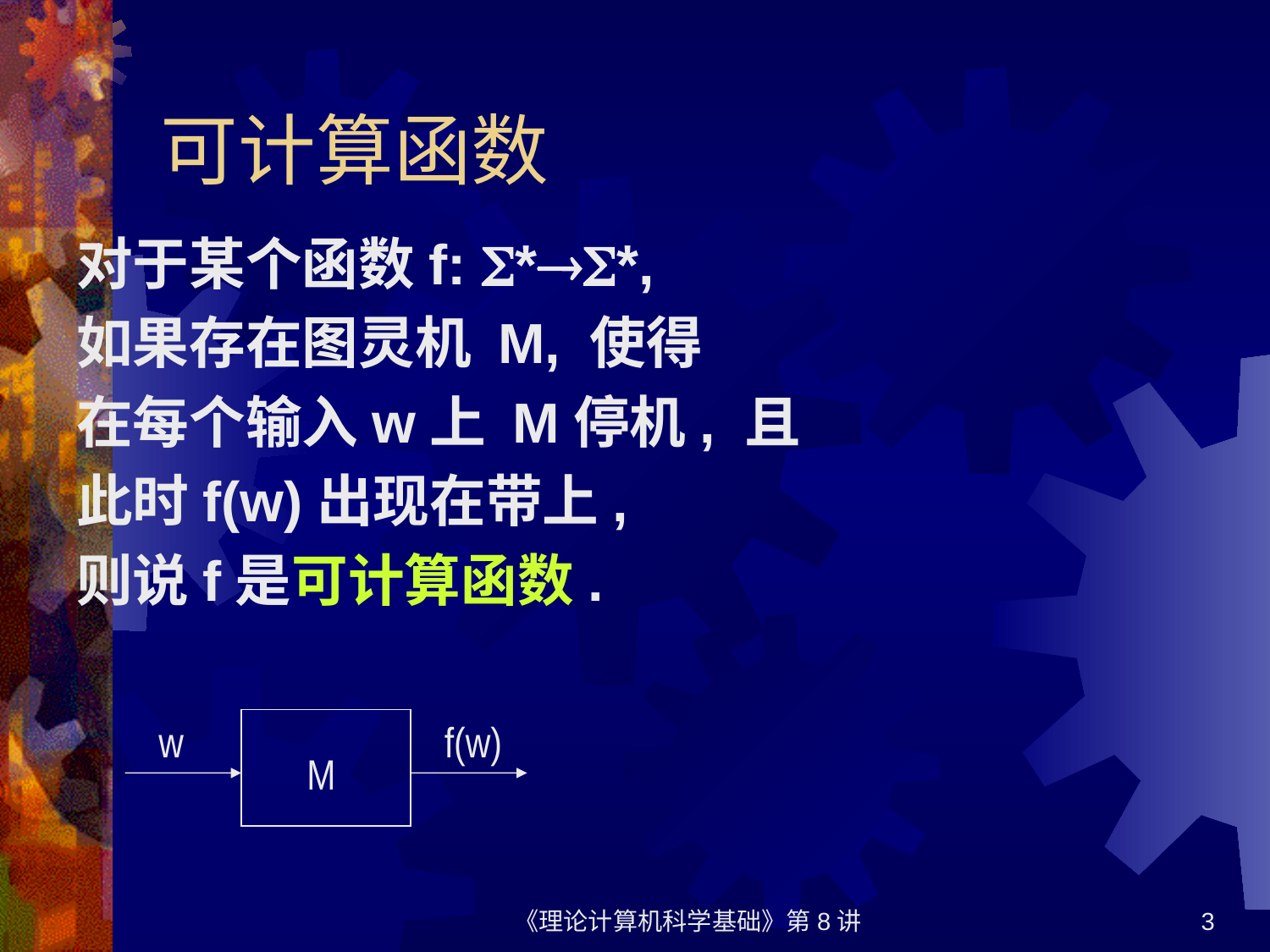

# 可计算函数
对于某个函数f: Σ*→Σ*,
如果存在图灵机 M, 使得
在每个输入w上 M停机, 且
此时f(w)出现在带上,
则说f是可计算函数.

w
f(w)
M

《理论计算机科学基础》第8讲
3